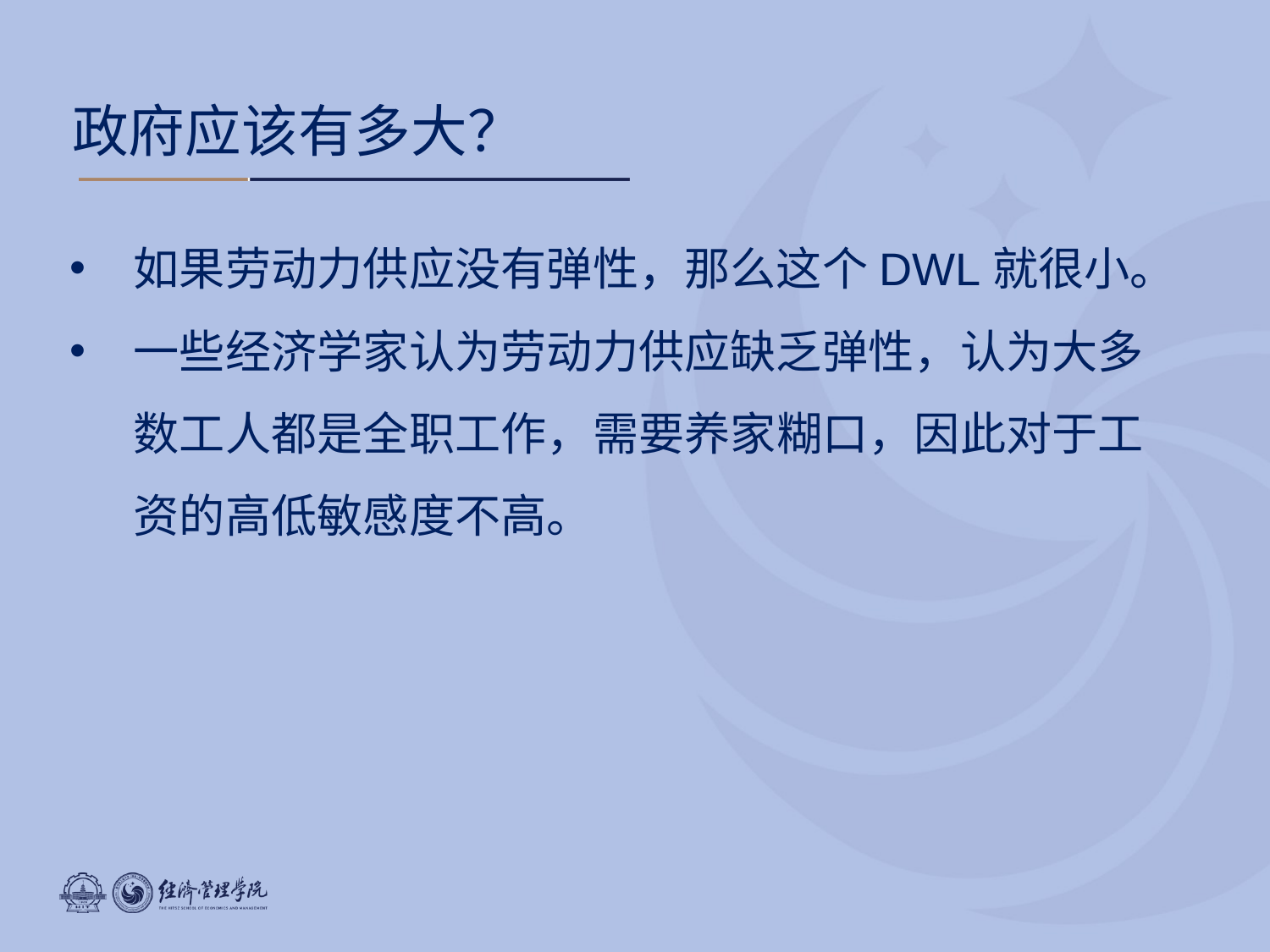

政府应该有多大？
如果劳动力供应没有弹性，那么这个DWL就很小。
一些经济学家认为劳动力供应缺乏弹性，认为大多数工人都是全职工作，需要养家糊口，因此对于工资的高低敏感度不高。